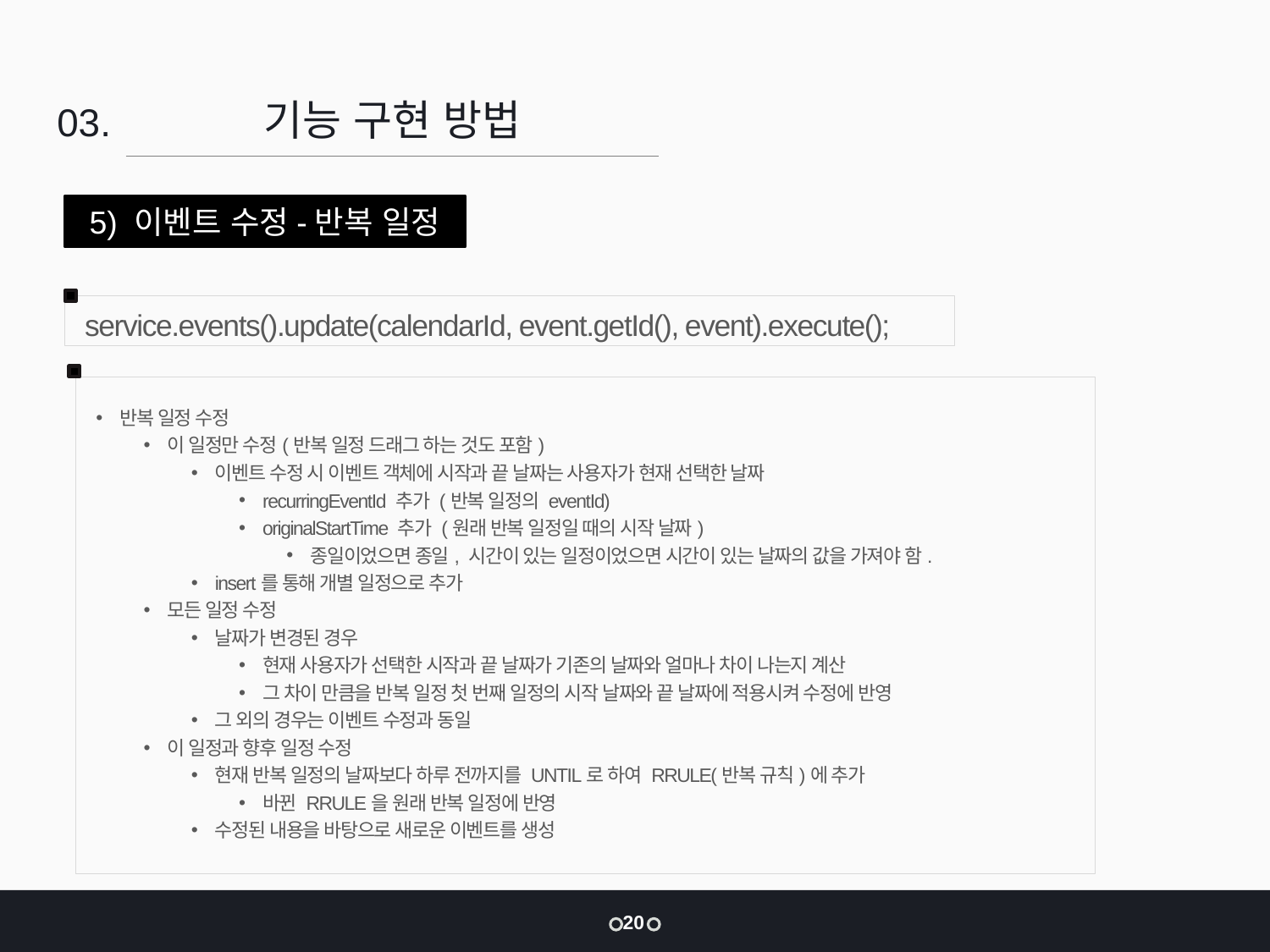

기능 구현 방법
03.
5) 이벤트 수정-반복 일정

service.events().update(calendarId, event.getId(), event).execute();

반복 일정 수정
이 일정만 수정(반복 일정 드래그 하는 것도 포함)
이벤트 수정 시 이벤트 객체에 시작과 끝 날짜는 사용자가 현재 선택한 날짜
recurringEventId 추가 (반복 일정의 eventId)
originalStartTime 추가 (원래 반복 일정일 때의 시작 날짜)
종일이었으면 종일, 시간이 있는 일정이었으면 시간이 있는 날짜의 값을 가져야 함.
insert를 통해 개별 일정으로 추가
모든 일정 수정
날짜가 변경된 경우
현재 사용자가 선택한 시작과 끝 날짜가 기존의 날짜와 얼마나 차이 나는지 계산
그 차이 만큼을 반복 일정 첫 번째 일정의 시작 날짜와 끝 날짜에 적용시켜 수정에 반영
그 외의 경우는 이벤트 수정과 동일
이 일정과 향후 일정 수정
현재 반복 일정의 날짜보다 하루 전까지를 UNTIL로 하여 RRULE(반복 규칙)에 추가
바뀐 RRULE을 원래 반복 일정에 반영
수정된 내용을 바탕으로 새로운 이벤트를 생성
20